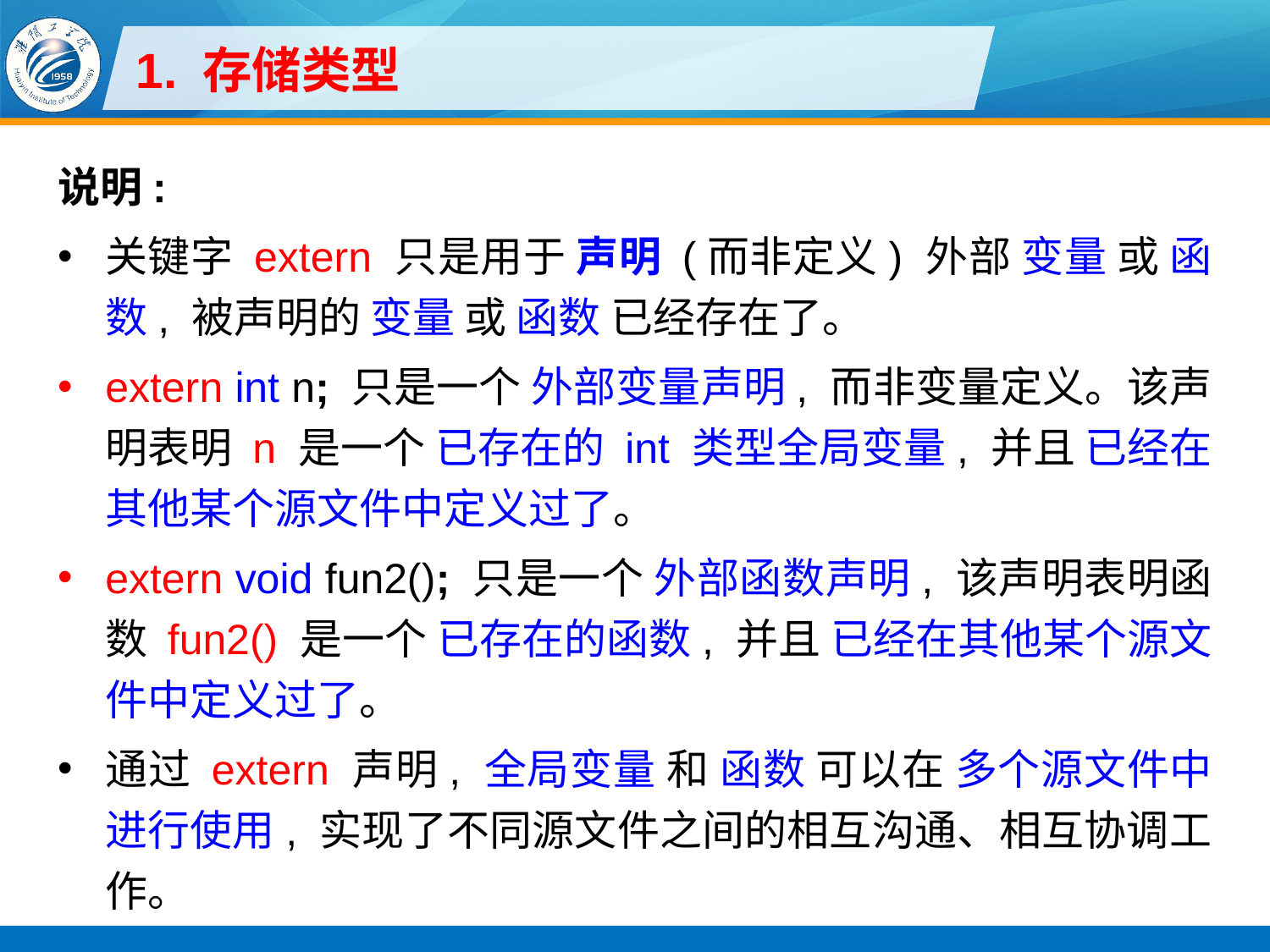

# 1. 存储类型
说明:
关键字 extern 只是用于 声明 (而非定义) 外部 变量 或 函数, 被声明的 变量 或 函数 已经存在了。
extern int n; 只是一个 外部变量声明, 而非变量定义。该声明表明 n 是一个 已存在的 int 类型全局变量, 并且 已经在其他某个源文件中定义过了。
extern void fun2(); 只是一个 外部函数声明, 该声明表明函数 fun2() 是一个 已存在的函数, 并且 已经在其他某个源文件中定义过了。
通过 extern 声明, 全局变量 和 函数 可以在 多个源文件中进行使用, 实现了不同源文件之间的相互沟通、相互协调工作。